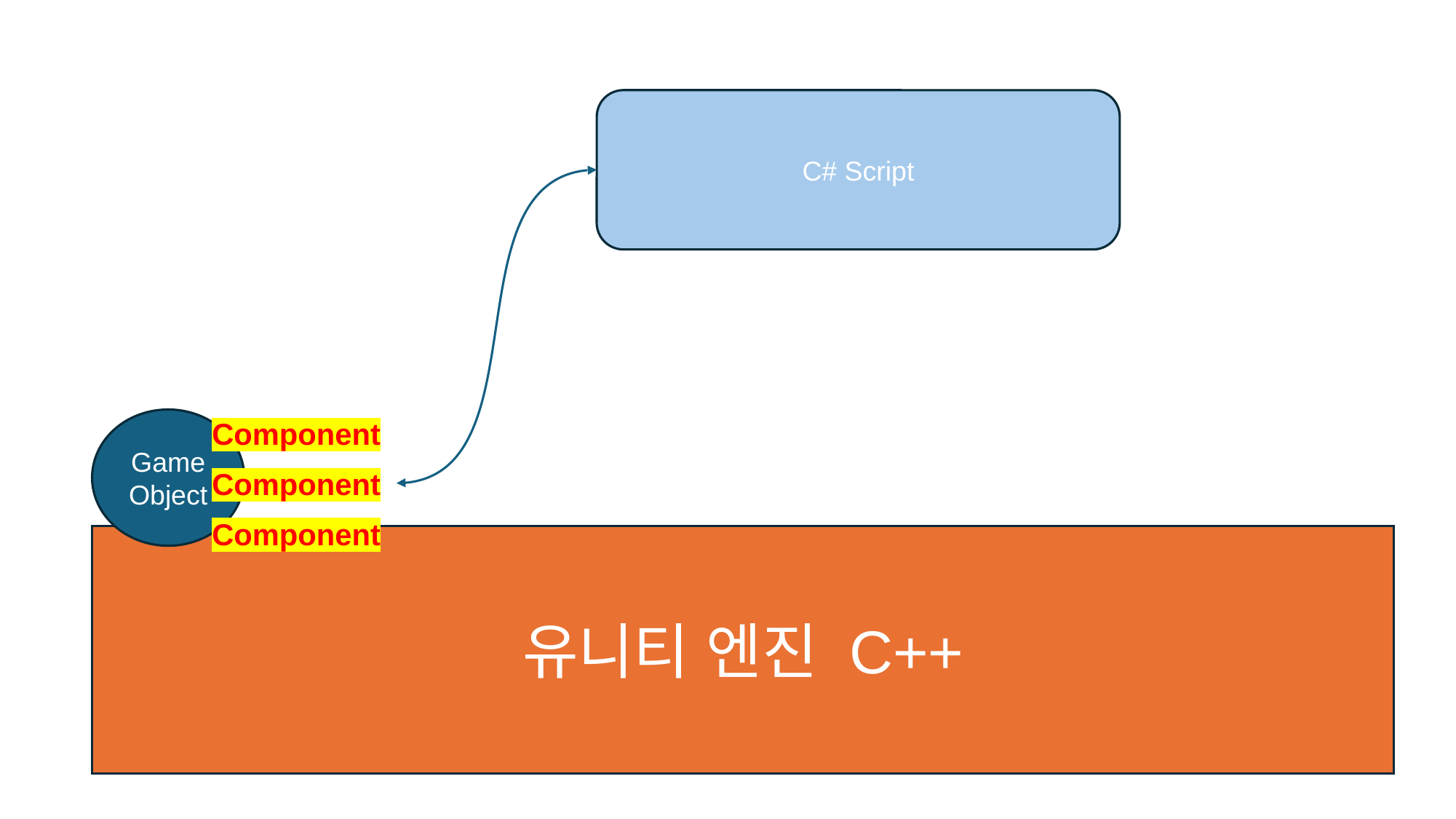

C# Script
Game
Object
Component
Component
Component
유니티 엔진 C++